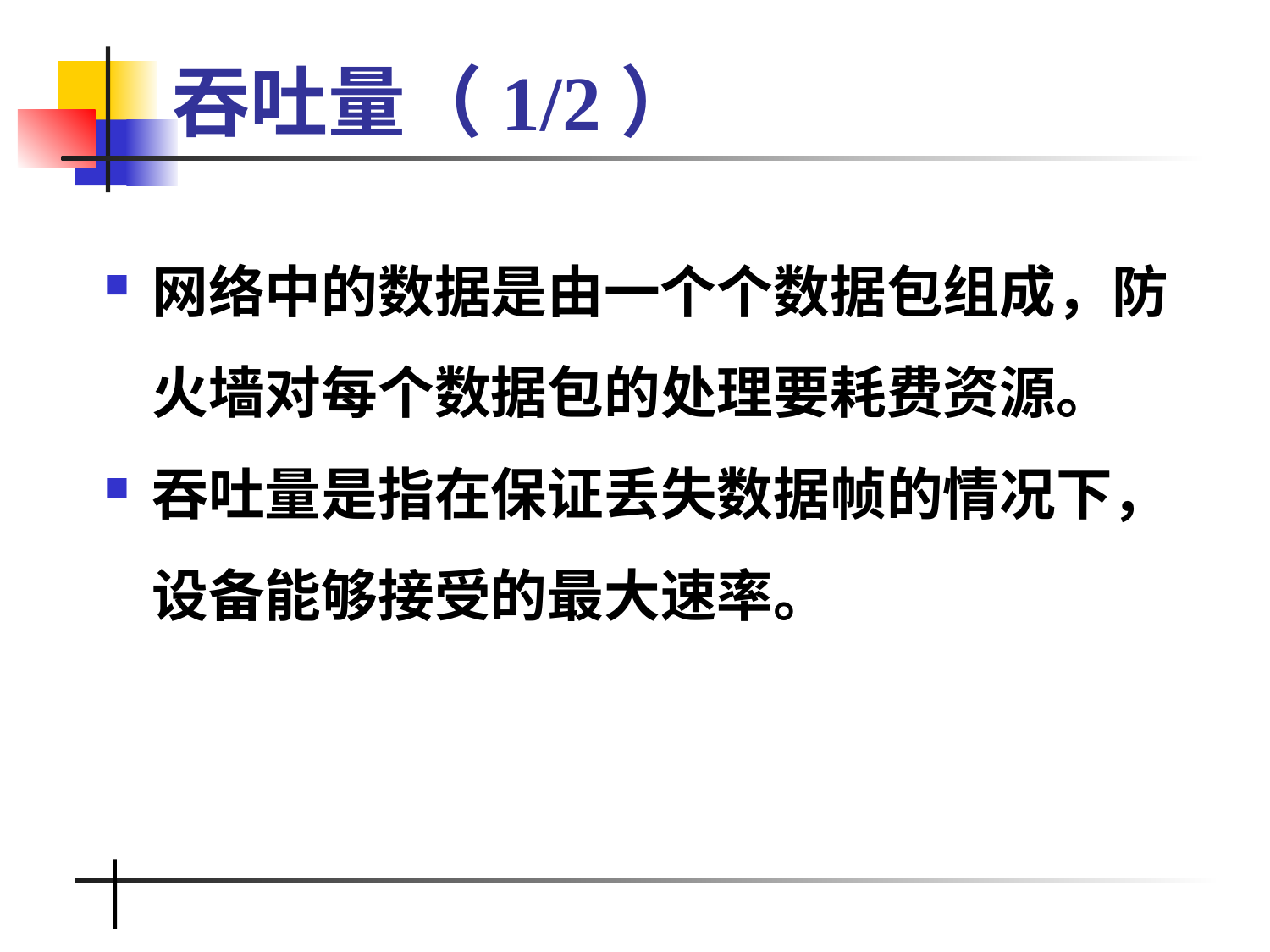

# 吞吐量（1/2）
网络中的数据是由一个个数据包组成，防火墙对每个数据包的处理要耗费资源。
吞吐量是指在保证丢失数据帧的情况下，设备能够接受的最大速率。